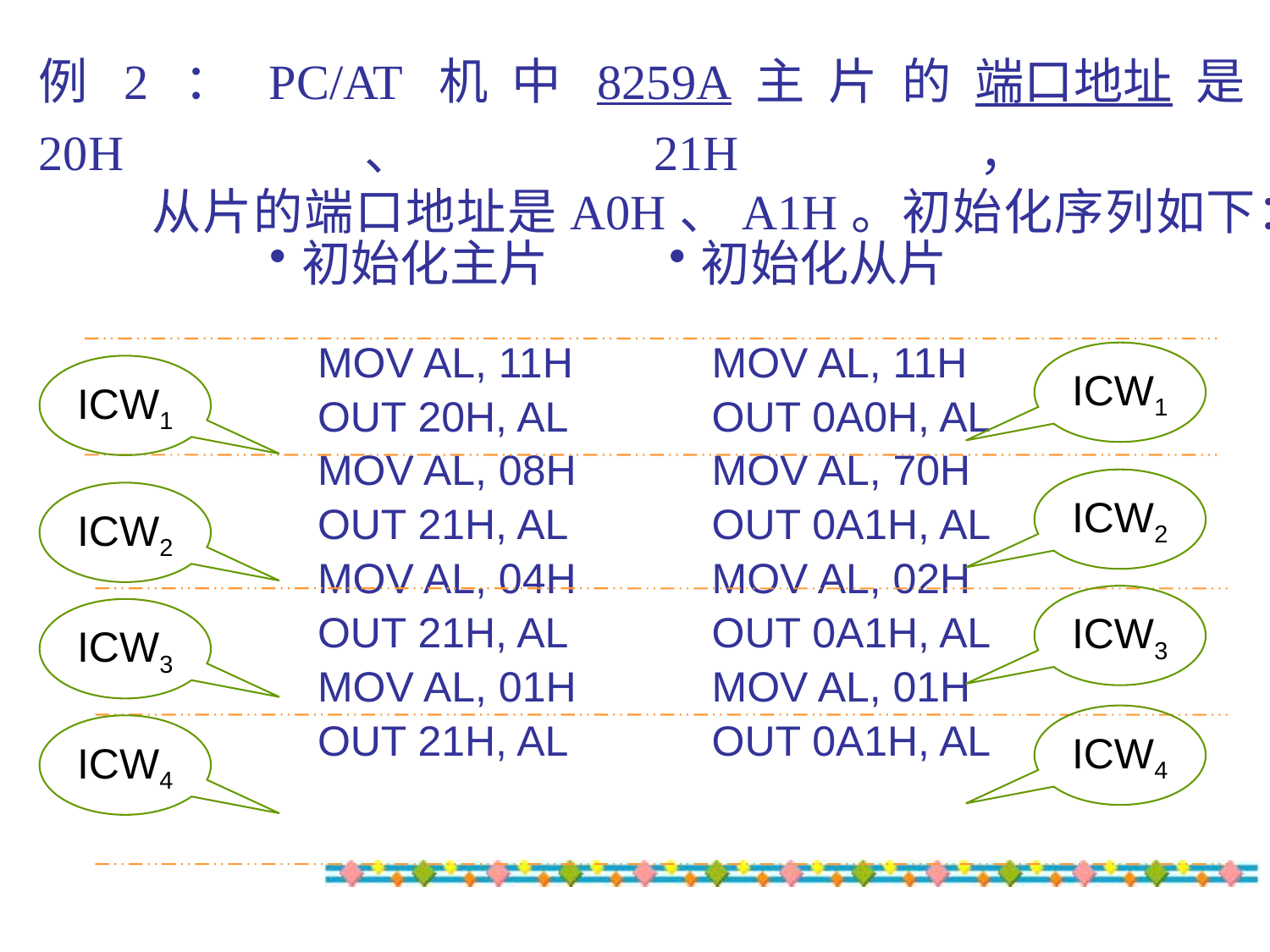

# 例2：PC/AT机中8259A主片的端口地址是20H、21H， 从片的端口地址是A0H、A1H。初始化序列如下：

初始化主片

		MOV AL, 11H
		OUT 20H, AL
		MOV AL, 08H
		OUT 21H, AL
 		MOV AL, 04H
		OUT 21H, AL
		MOV AL, 01H
		OUT 21H, AL
初始化从片

		MOV AL, 11H
		OUT 0A0H, AL
		MOV AL, 70H
		OUT 0A1H, AL
 		MOV AL, 02H
		OUT 0A1H, AL
		MOV AL, 01H
		OUT 0A1H, AL

ICW1
ICW1
ICW2
ICW3
ICW4

ICW2

ICW3
ICW4